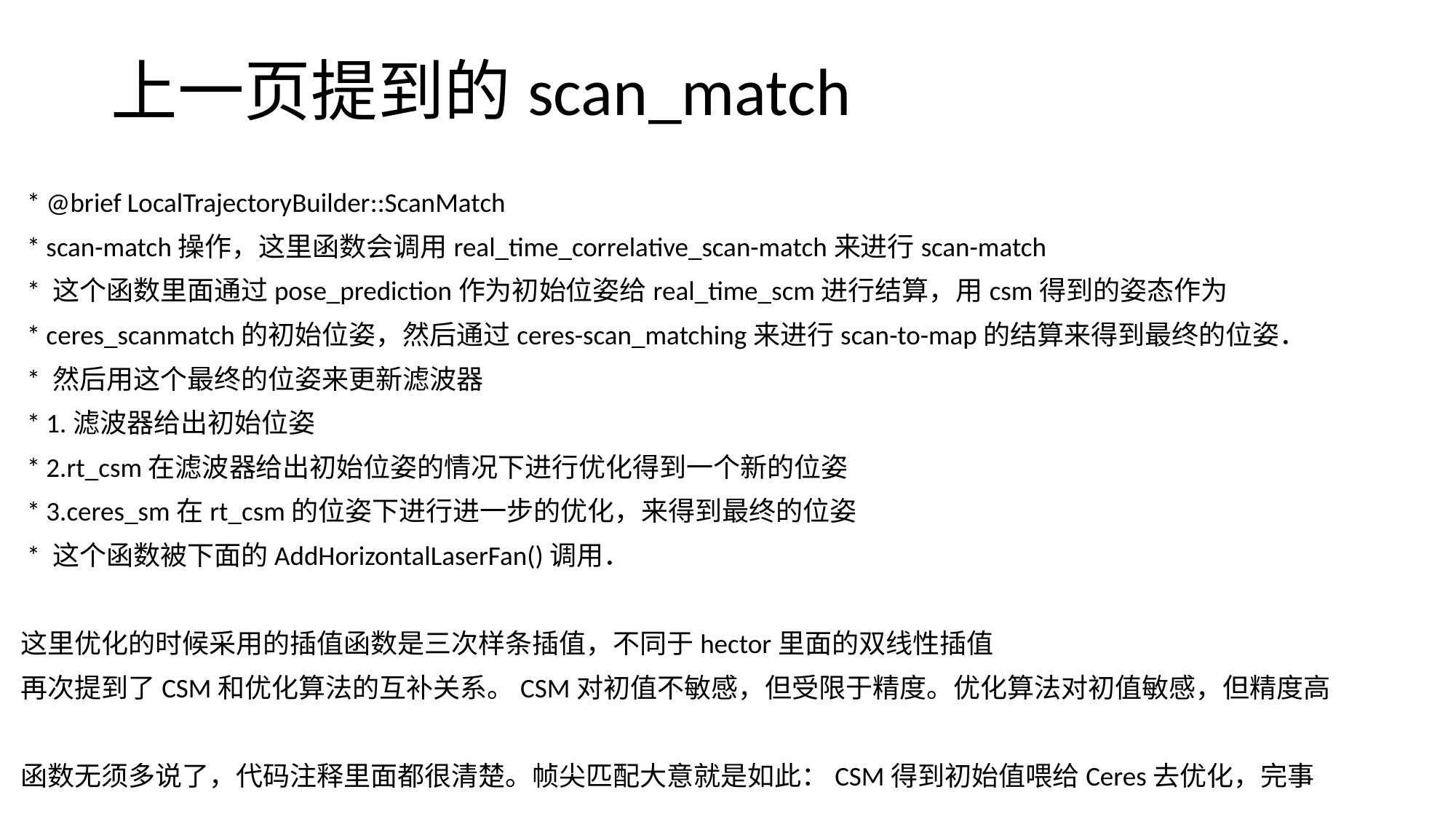

# 上一页提到的scan_match
 * @brief LocalTrajectoryBuilder::ScanMatch
 * scan-match操作，这里函数会调用real_time_correlative_scan-match来进行scan-match
 * 这个函数里面通过pose_prediction作为初始位姿给real_time_scm进行结算，用csm得到的姿态作为
 * ceres_scanmatch的初始位姿，然后通过ceres-scan_matching来进行scan-to-map的结算来得到最终的位姿．
 * 然后用这个最终的位姿来更新滤波器
 * 1.滤波器给出初始位姿
 * 2.rt_csm在滤波器给出初始位姿的情况下进行优化得到一个新的位姿
 * 3.ceres_sm在rt_csm的位姿下进行进一步的优化，来得到最终的位姿
 * 这个函数被下面的AddHorizontalLaserFan()调用．

这里优化的时候采用的插值函数是三次样条插值，不同于hector里面的双线性插值
再次提到了CSM和优化算法的互补关系。CSM对初值不敏感，但受限于精度。优化算法对初值敏感，但精度高

函数无须多说了，代码注释里面都很清楚。帧尖匹配大意就是如此：CSM得到初始值喂给Ceres去优化，完事